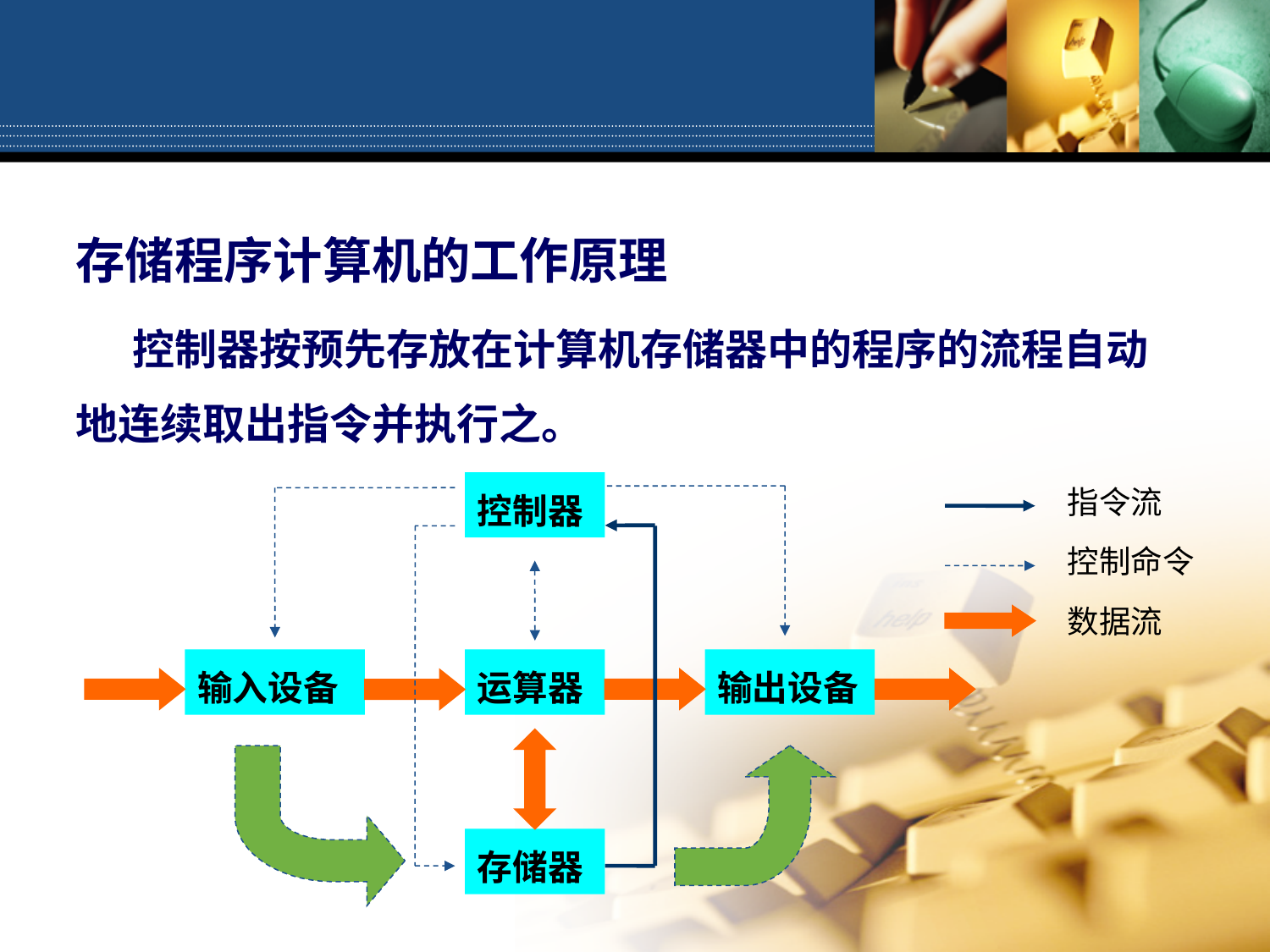

存储程序计算机的工作原理
    控制器按预先存放在计算机存储器中的程序的流程自动
地连续取出指令并执行之。

控制器
指令流

控制命令

数据流

输入设备
运算器
输出设备

存储器